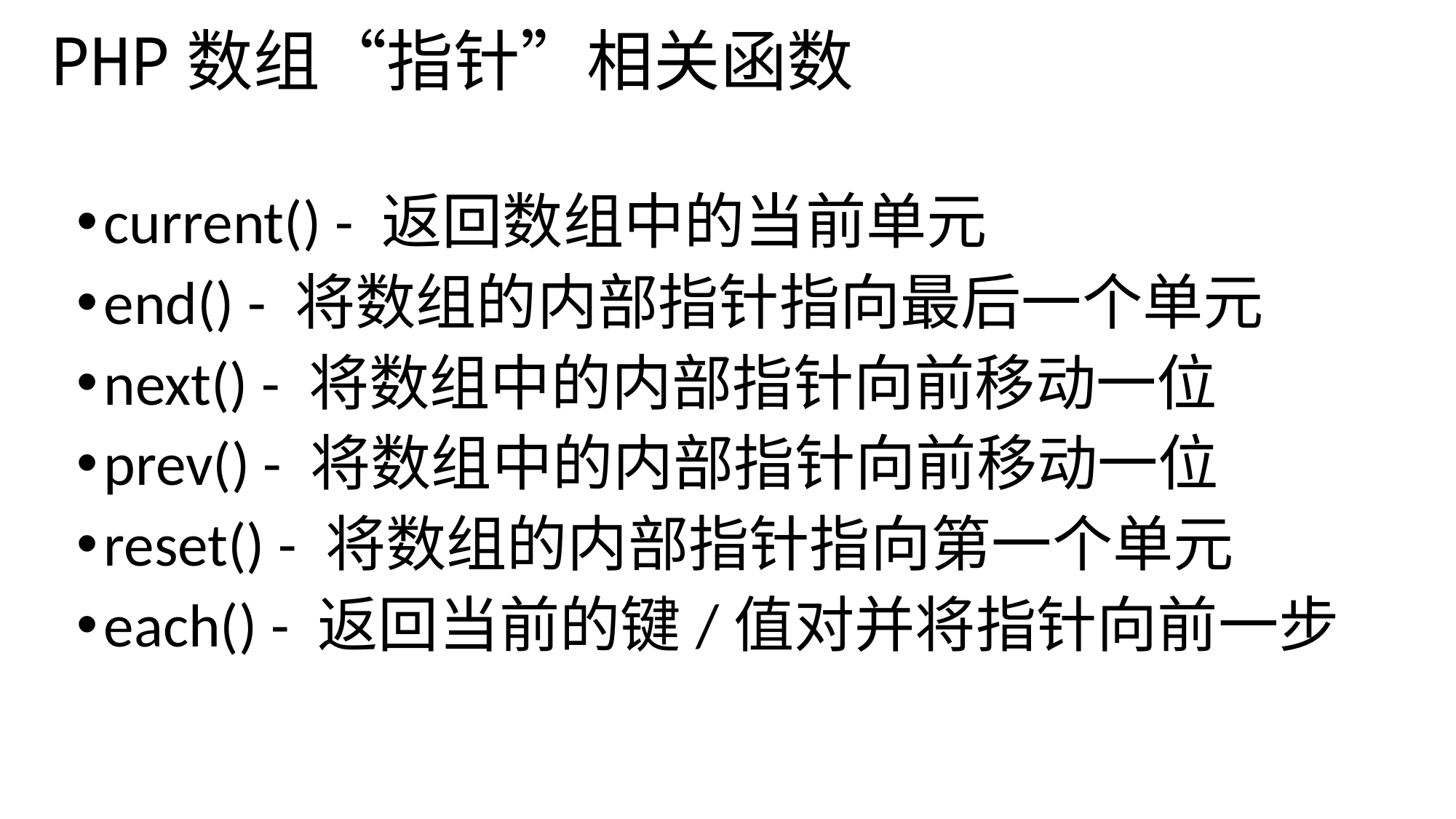

PHP数组“指针”相关函数
current() - 返回数组中的当前单元
end() - 将数组的内部指针指向最后一个单元
next() - 将数组中的内部指针向前移动一位
prev() - 将数组中的内部指针向前移动一位
reset() - 将数组的内部指针指向第一个单元
each() - 返回当前的键/值对并将指针向前一步